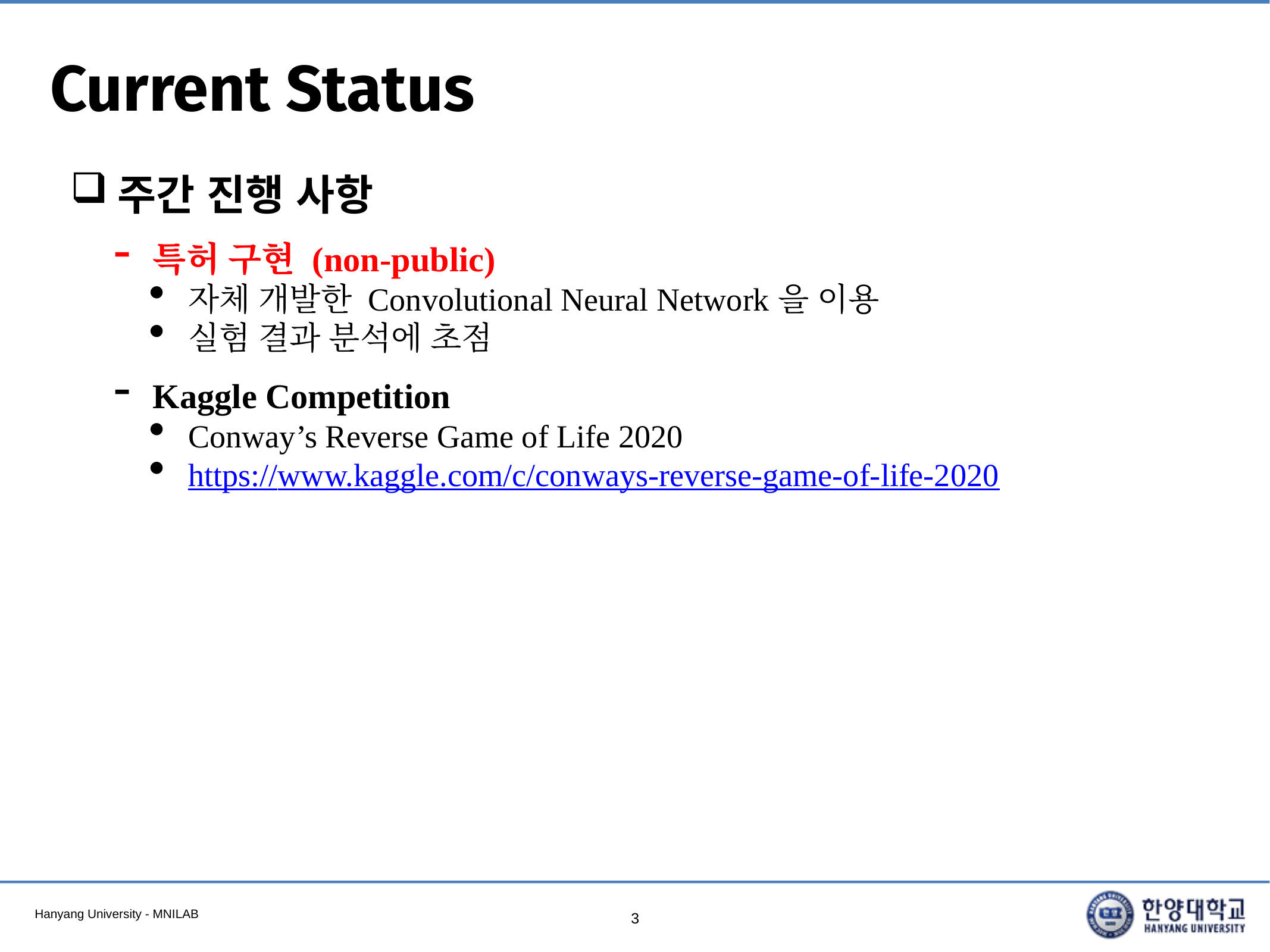

# Current Status
주간 진행 사항
특허 구현 (non-public)
자체 개발한 Convolutional Neural Network을 이용
실험 결과 분석에 초점
Kaggle Competition
Conway’s Reverse Game of Life 2020
https://www.kaggle.com/c/conways-reverse-game-of-life-2020
3